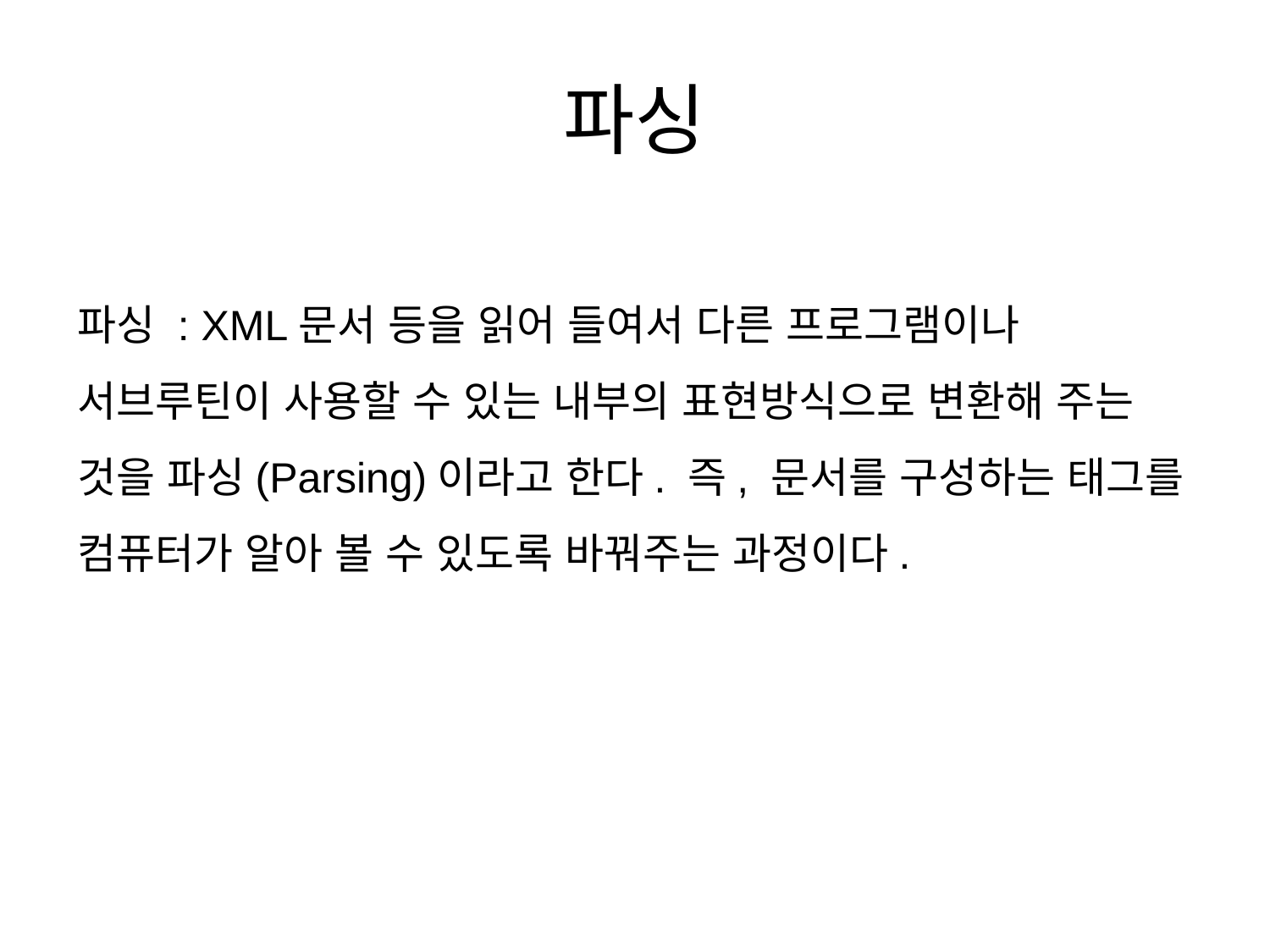

# 파싱
파싱 : XML문서 등을 읽어 들여서 다른 프로그램이나 서브루틴이 사용할 수 있는 내부의 표현방식으로 변환해 주는 것을 파싱(Parsing)이라고 한다. 즉, 문서를 구성하는 태그를 컴퓨터가 알아 볼 수 있도록 바꿔주는 과정이다.